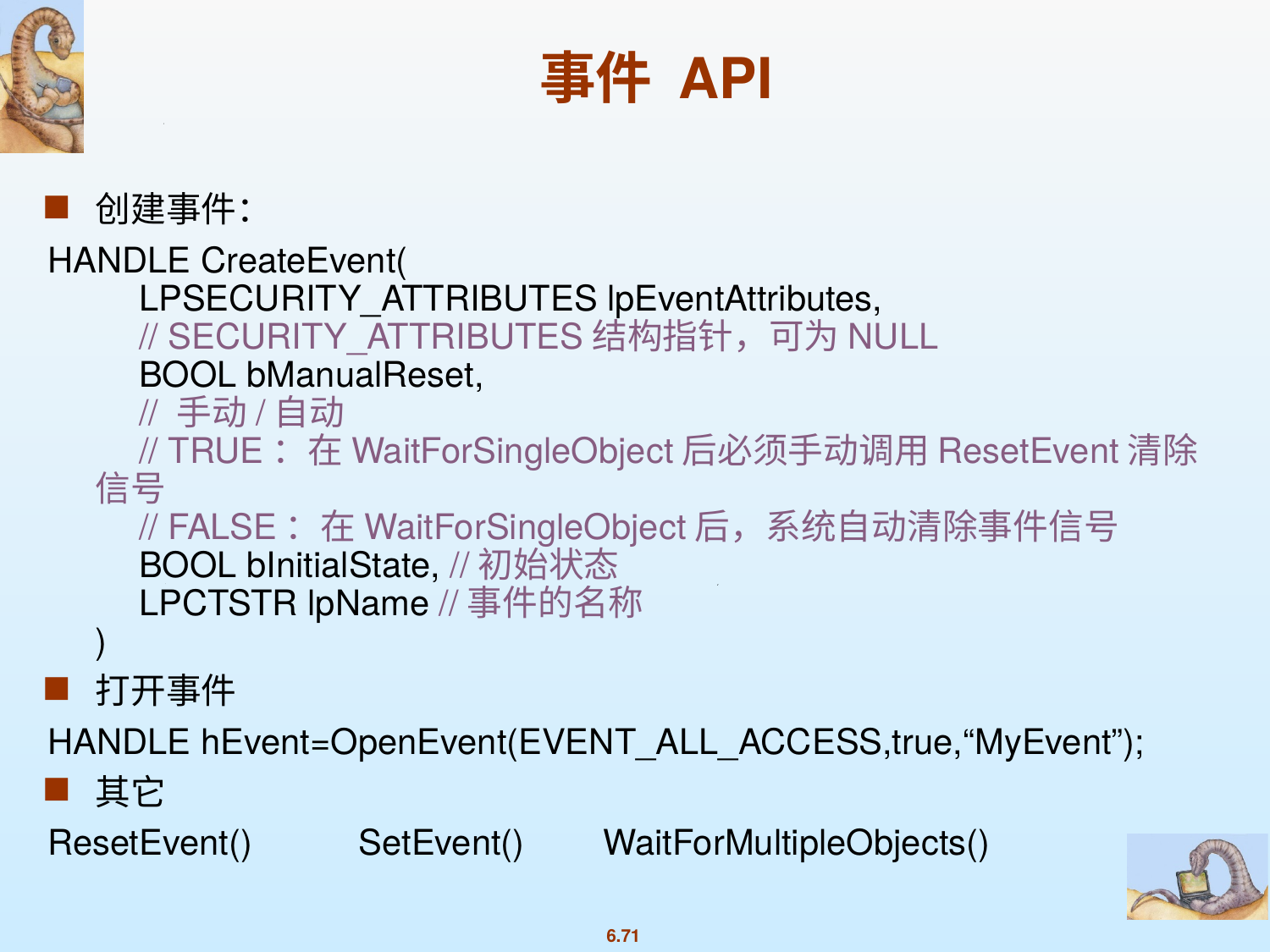

事件 API
创建事件：
HANDLE CreateEvent(
　LPSECURITY_ATTRIBUTES lpEventAttributes,
　// SECURITY_ATTRIBUTES结构指针，可为NULL
　BOOL bManualReset,
　// 手动/自动
　// TRUE：在WaitForSingleObject后必须手动调用ResetEvent清除信号
　// FALSE：在WaitForSingleObject后，系统自动清除事件信号
　BOOL bInitialState, //初始状态
　LPCTSTR lpName //事件的名称
)
打开事件
HANDLE hEvent=OpenEvent(EVENT_ALL_ACCESS,true,“MyEvent”);
其它
ResetEvent()	 SetEvent()	WaitForMultipleObjects()